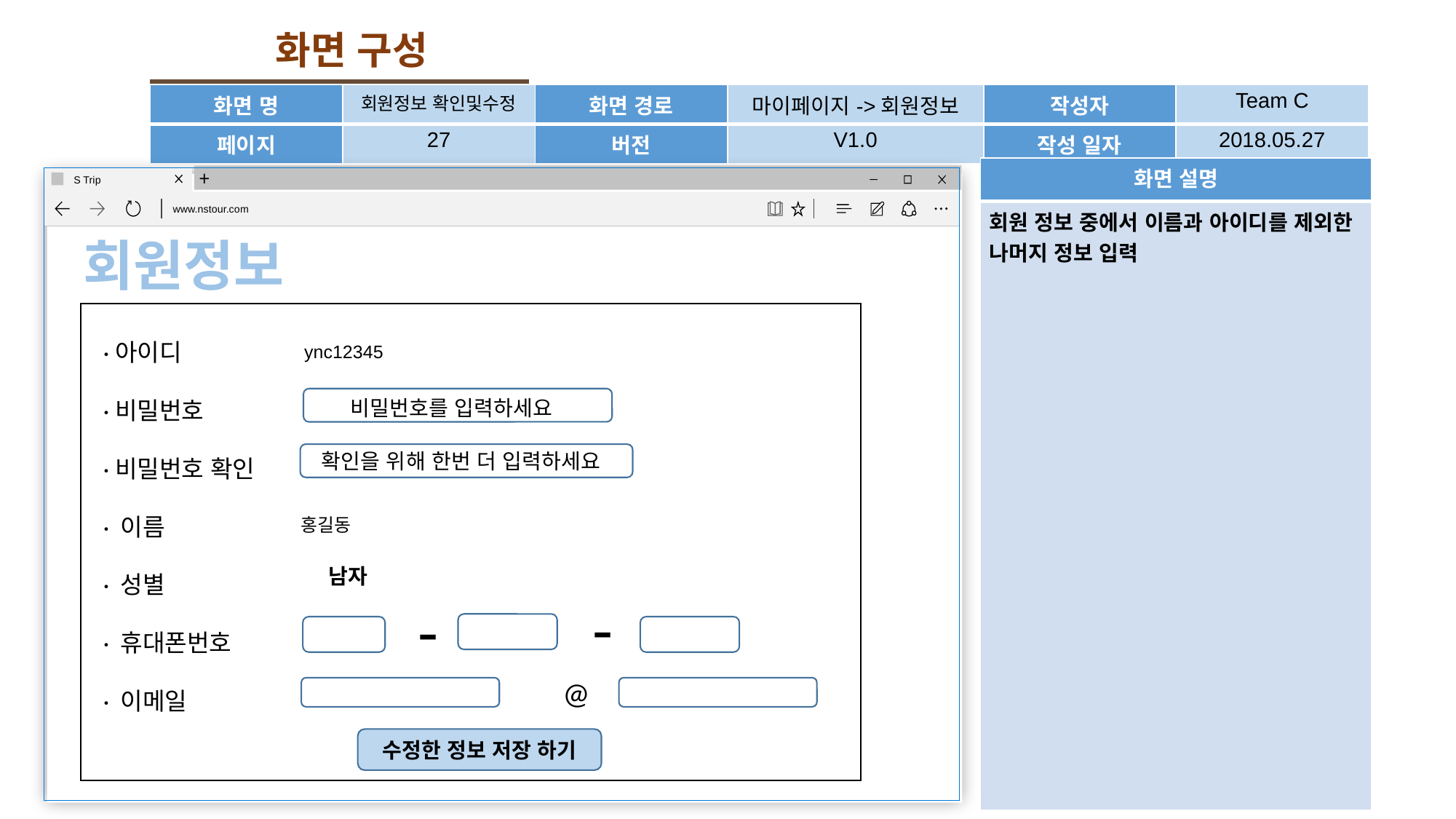

화면 구성
| 화면 명 | 회원정보 확인및수정 | 화면 경로 | 마이페이지->회원정보 | 작성자 | Team C |
| --- | --- | --- | --- | --- | --- |
| 페이지 | 27 | 버전 | V1.0 | 작성 일자 | 2018.05.27 |
| 화면 설명 |
| --- |
| 회원 정보 중에서 이름과 아이디를 제외한 나머지 정보 입력 |

S Trip

www.nstour.com

회원정보

·아이디

·비밀번호

·비밀번호 확인

· 이름

· 성별

· 휴대폰번호

· 이메일

ync12345
비밀번호를 입력하세요.
확인을 위해 한번 더 입력하세요.
홍길동
남자

-
-

@

수정한 정보 저장 하기